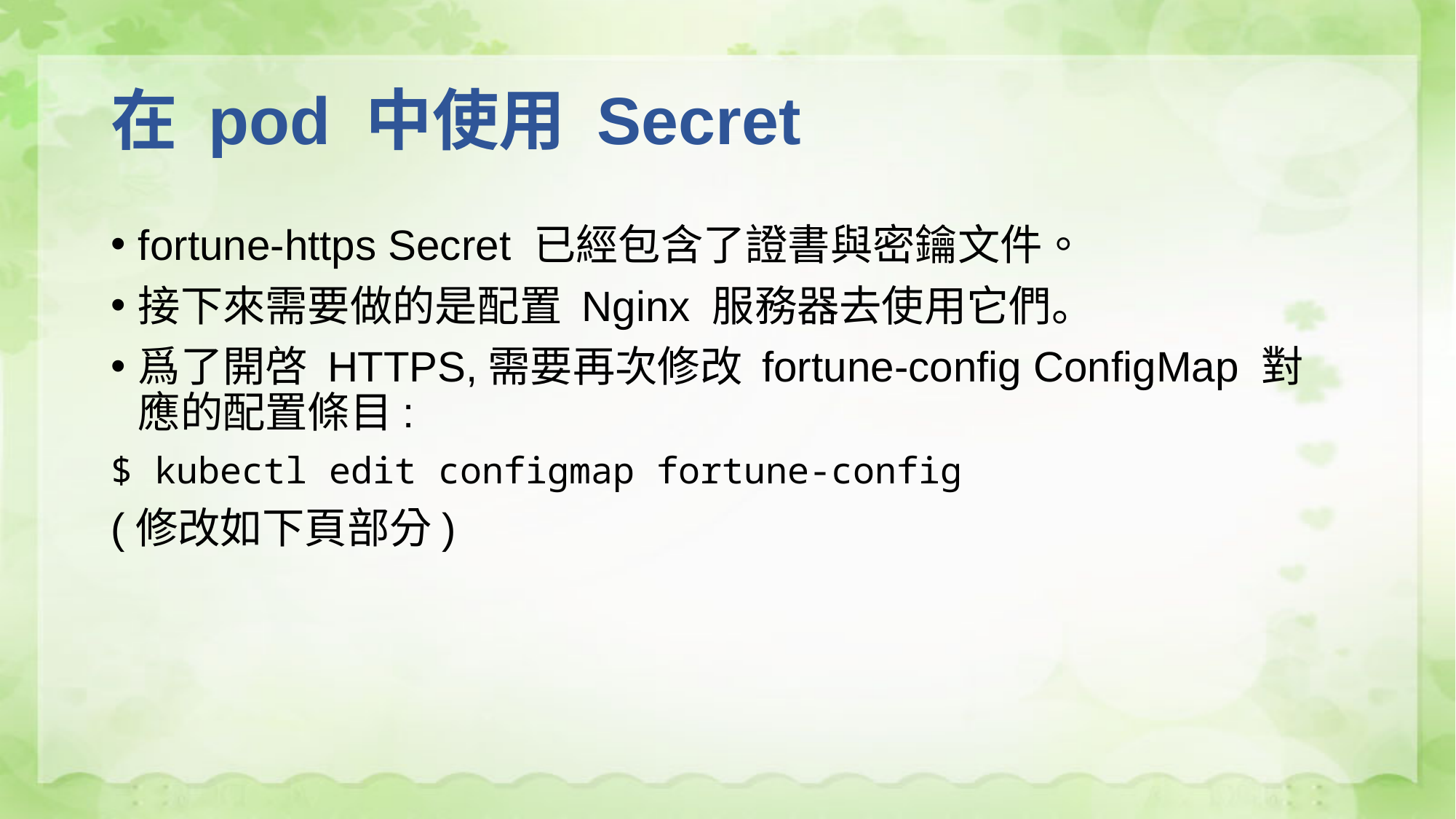

# 在 pod 中使用 Secret
fortune-https Secret 已經包含了證書與密鑰文件。
接下來需要做的是配置 Nginx 服務器去使用它們。
爲了開啓 HTTPS,需要再次修改 fortune-config ConfigMap 對應的配置條目:
$ kubectl edit configmap fortune-config
(修改如下頁部分)